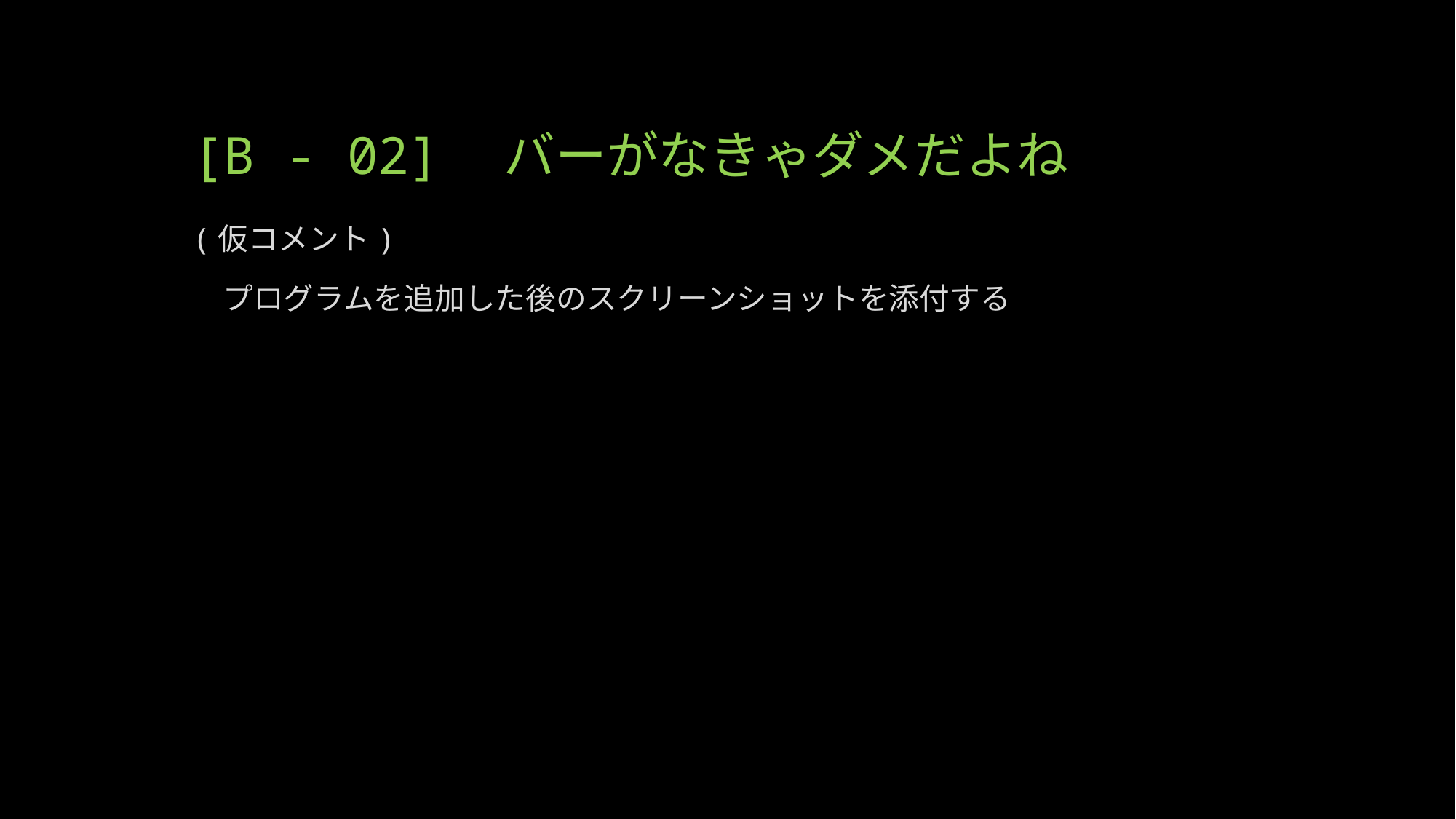

# [B - 02]　バーがなきゃダメだよね
(仮コメント)
　プログラムを追加した後のスクリーンショットを添付する